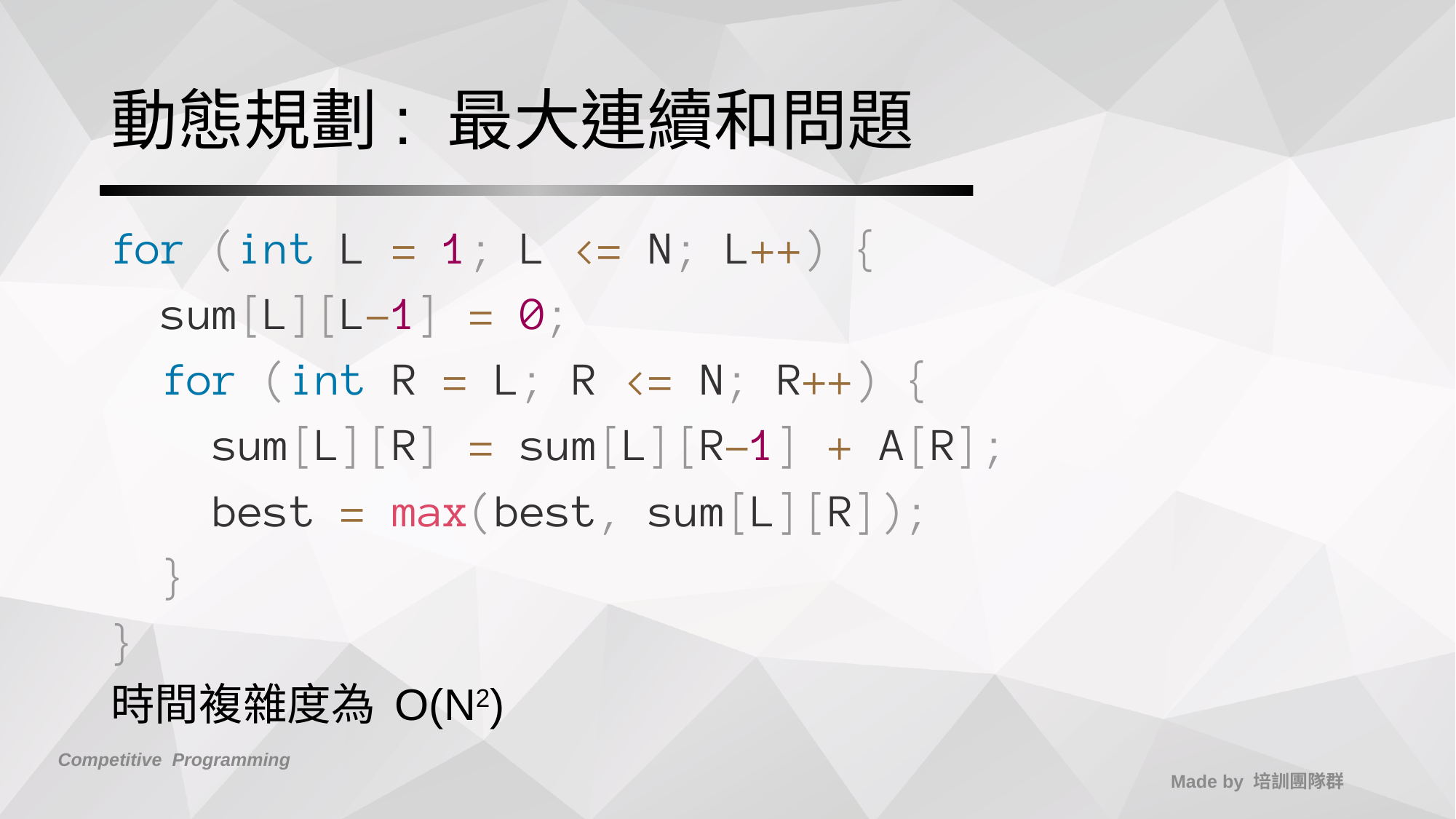

# 動態規劃: 最大連續和問題
for (int L = 1; L <= N; L++) {
  sum[L][L-1] = 0;
  for (int R = L; R <= N; R++) {
    sum[L][R] = sum[L][R-1] + A[R];
    best = max(best, sum[L][R]);
  }
}
時間複雜度為 O(N2)